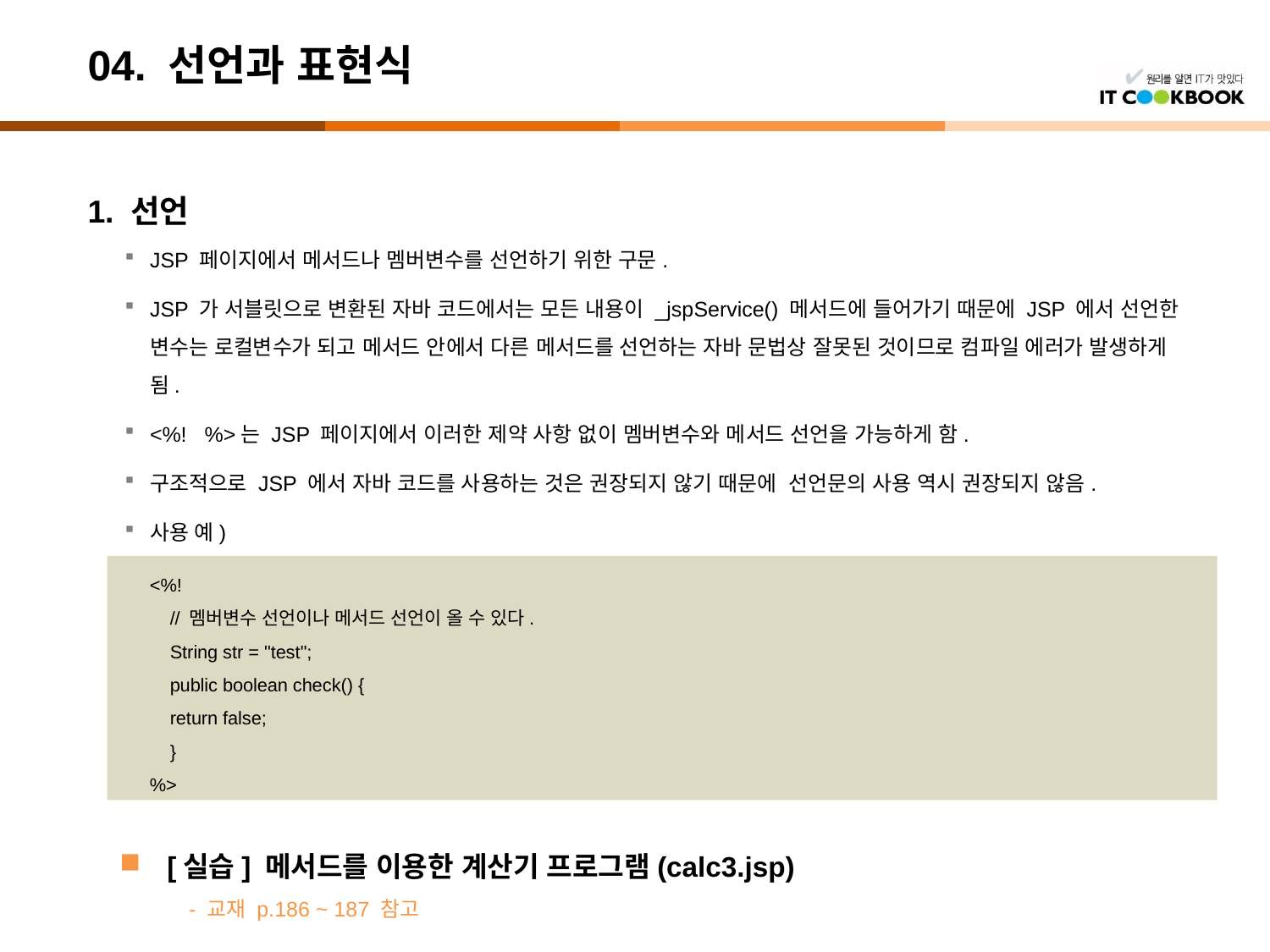

# 04. 선언과 표현식
1. 선언
JSP 페이지에서 메서드나 멤버변수를 선언하기 위한 구문.
JSP 가 서블릿으로 변환된 자바 코드에서는 모든 내용이 _jspService() 메서드에 들어가기 때문에 JSP 에서 선언한 변수는 로컬변수가 되고 메서드 안에서 다른 메서드를 선언하는 자바 문법상 잘못된 것이므로 컴파일 에러가 발생하게 됨.
<%!   %>는 JSP 페이지에서 이러한 제약 사항 없이 멤버변수와 메서드 선언을 가능하게 함.
구조적으로 JSP 에서 자바 코드를 사용하는 것은 권장되지 않기 때문에  선언문의 사용 역시 권장되지 않음.
사용 예)

<%!
    // 멤버변수 선언이나 메서드 선언이 올 수 있다.
    String str = "test";
    public boolean check() {
    return false;
    }
%>
[실습] 메서드를 이용한 계산기 프로그램(calc3.jsp)
 - 교재 p.186 ~ 187 참고